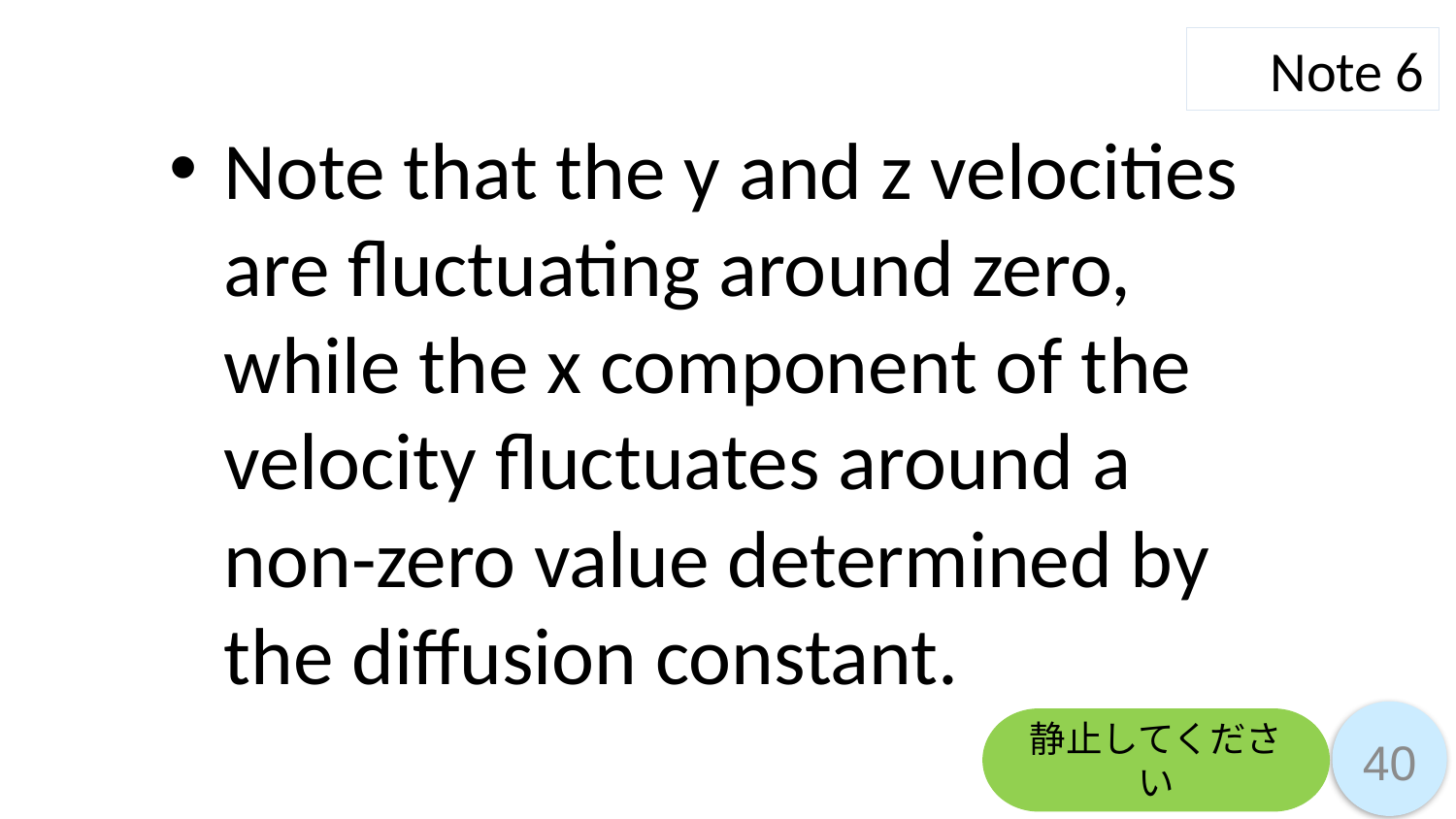

Note 6
Note that the y and z velocities are fluctuating around zero, while the x component of the velocity fluctuates around a non-zero value determined by the diffusion constant.
静止してください
40